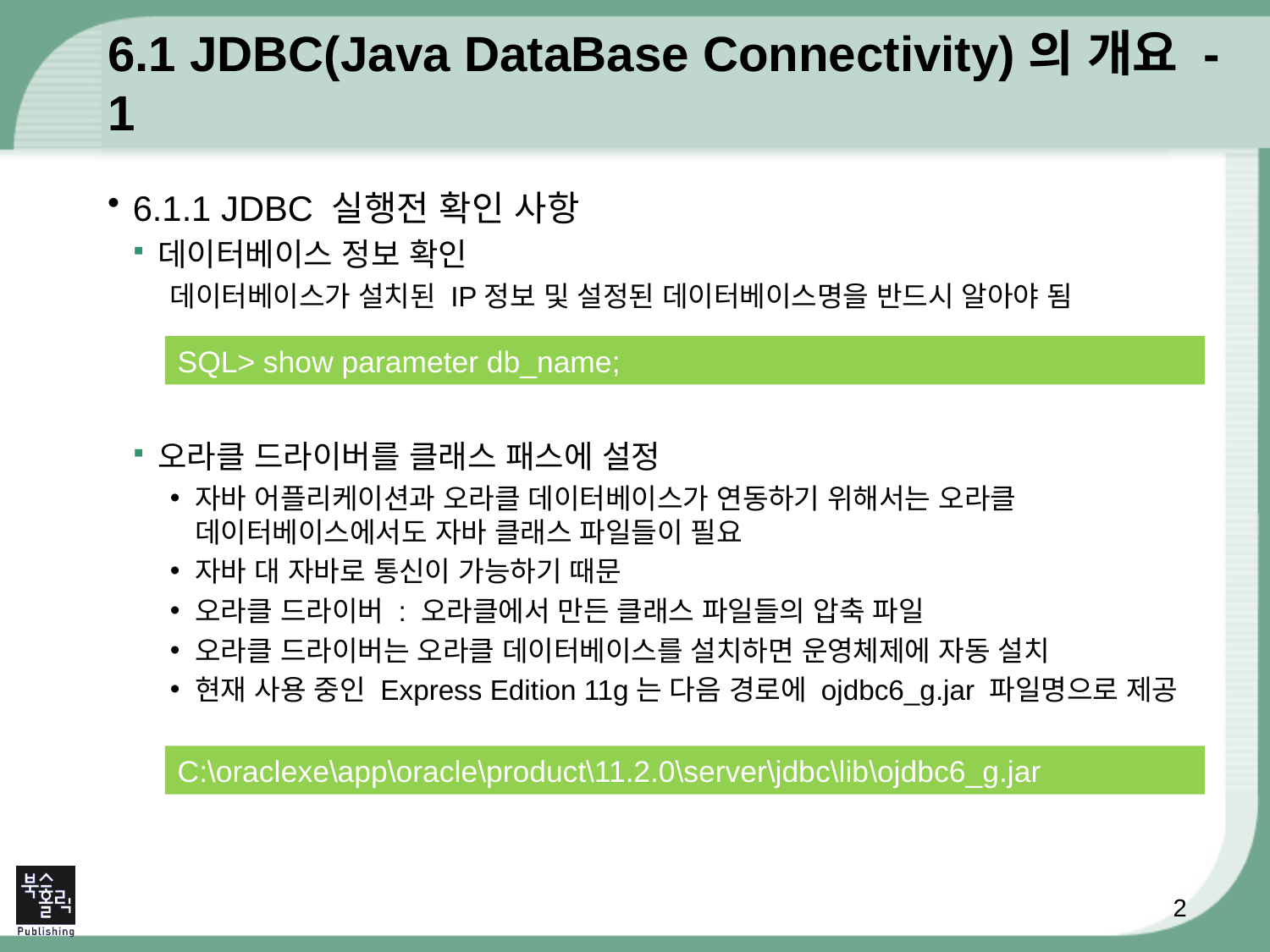

# 6.1 JDBC(Java DataBase Connectivity)의 개요 - 1
6.1.1 JDBC 실행전 확인 사항
데이터베이스 정보 확인
데이터베이스가 설치된 IP정보 및 설정된 데이터베이스명을 반드시 알아야 됨

오라클 드라이버를 클래스 패스에 설정
자바 어플리케이션과 오라클 데이터베이스가 연동하기 위해서는 오라클 데이터베이스에서도 자바 클래스 파일들이 필요
자바 대 자바로 통신이 가능하기 때문
오라클 드라이버 : 오라클에서 만든 클래스 파일들의 압축 파일
오라클 드라이버는 오라클 데이터베이스를 설치하면 운영체제에 자동 설치
현재 사용 중인 Express Edition 11g는 다음 경로에 ojdbc6_g.jar 파일명으로 제공
SQL> show parameter db_name;
C:\oraclexe\app\oracle\product\11.2.0\server\jdbc\lib\ojdbc6_g.jar
2